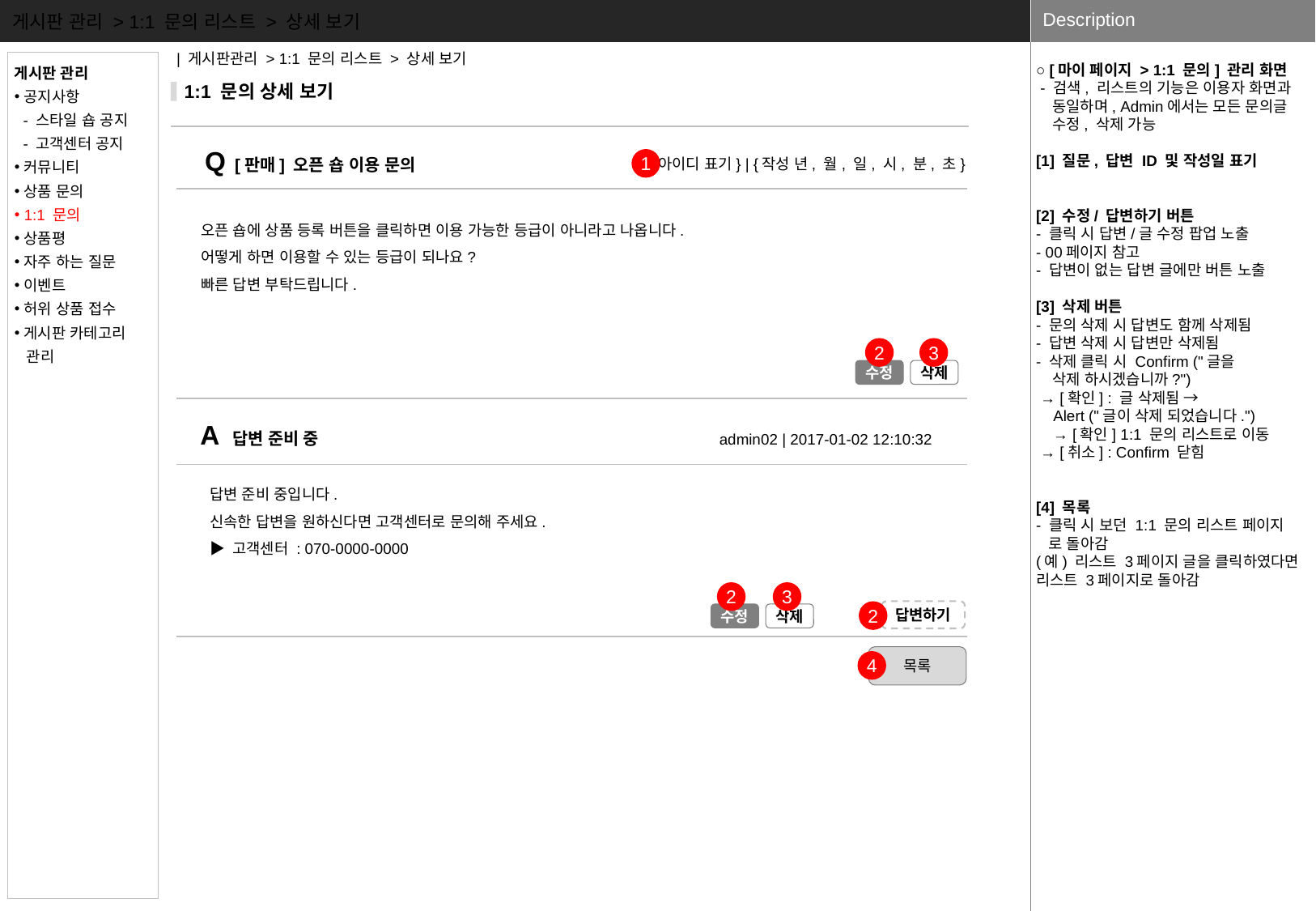

게시판 관리 > 1:1 문의 리스트 > 상세 보기

○ [마이 페이지 > 1:1 문의] 관리 화면
 - 검색, 리스트의 기능은 이용자 화면과
   동일하며, Admin에서는 모든 문의글
   수정, 삭제 가능

[1] 질문, 답변 ID 및 작성일 표기

[2] 수정/ 답변하기 버튼
- 클릭 시 답변/글 수정 팝업 노출
- 00페이지 참고
- 답변이 없는 답변 글에만 버튼 노출

[3] 삭제 버튼
- 문의 삭제 시 답변도 함께 삭제됨
- 답변 삭제 시 답변만 삭제됨
- 삭제 클릭 시 Confirm ("글을
   삭제 하시겠습니까?")
 → [확인] : 글 삭제됨 →
    Alert ("글이 삭제 되었습니다.")
    → [확인] 1:1 문의 리스트로 이동
 → [취소] : Confirm 닫힘

[4] 목록
- 클릭 시 보던 1:1 문의 리스트 페이지
  로 돌아감
(예) 리스트 3페이지 글을 클릭하였다면
리스트 3페이지로 돌아감

| 게시판관리 > 1:1 문의 리스트 > 상세 보기
게시판 관리
공지사항
  - 스타일 숍 공지
  - 고객센터 공지
커뮤니티
상품 문의
1:1 문의
상품평
자주 하는 질문
이벤트
허위 상품 접수
게시판 카테고리
  관리
1:1 문의 상세 보기

Q  [판매] 오픈 숍 이용 문의
{아이디 표기} | {작성 년, 월, 일, 시, 분, 초}
1
오픈 숍에 상품 등록 버튼을 클릭하면 이용 가능한 등급이 아니라고 나옵니다.
어떻게 하면 이용할 수 있는 등급이 되나요?
빠른 답변 부탁드립니다.
2
3
수정
삭제
A 답변 준비 중
admin02 | 2017-01-02 12:10:32
답변 준비 중입니다.
신속한 답변을 원하신다면 고객센터로 문의해 주세요.
▶ 고객센터 : 070-0000-0000
2
3
2
답변하기
수정
삭제
목록
4